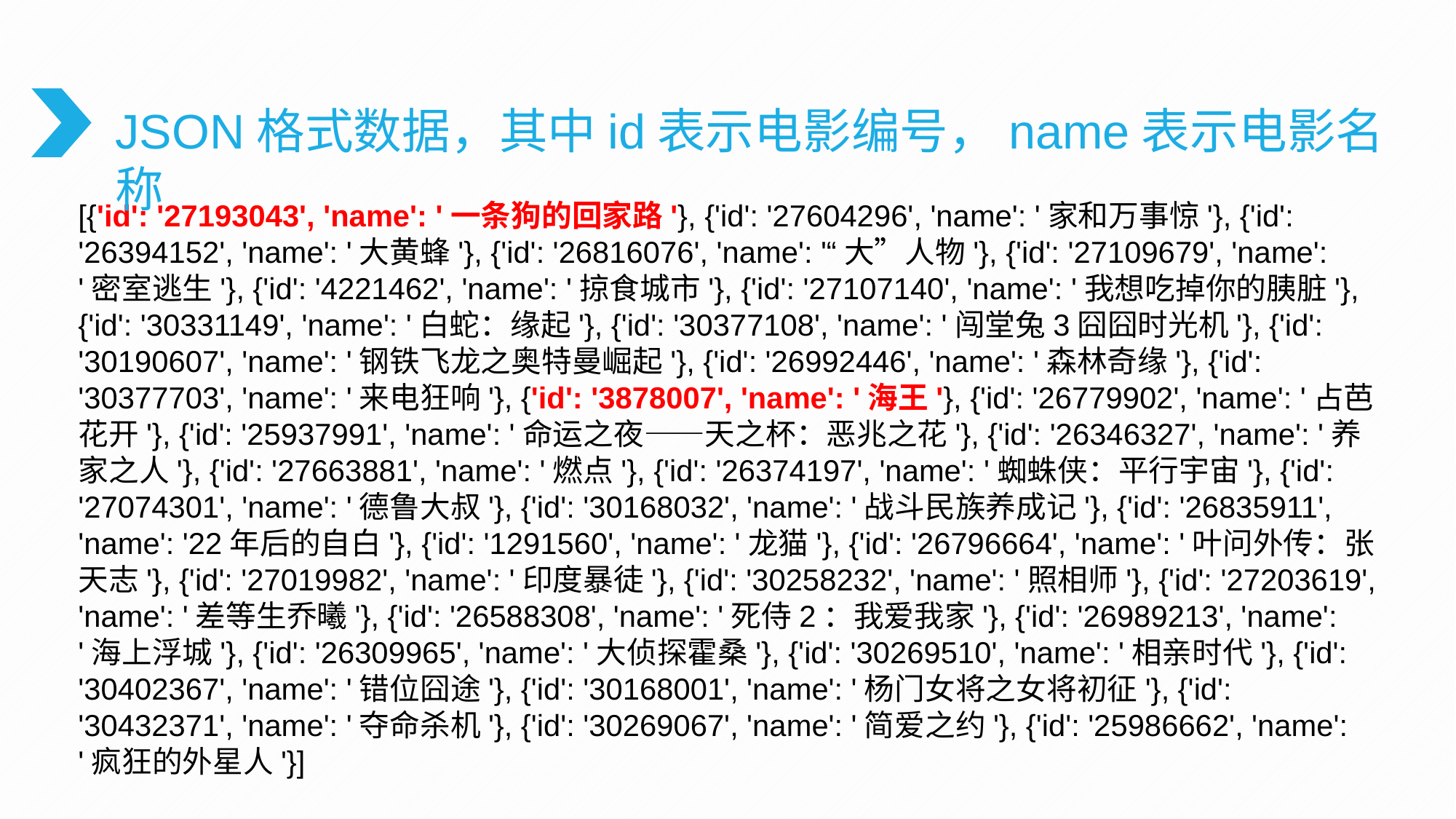

JSON格式数据，其中id表示电影编号，name表示电影名称
[{'id': '27193043', 'name': '一条狗的回家路'}, {'id': '27604296', 'name': '家和万事惊'}, {'id': '26394152', 'name': '大黄蜂'}, {'id': '26816076', 'name': '“大”人物'}, {'id': '27109679', 'name': '密室逃生'}, {'id': '4221462', 'name': '掠食城市'}, {'id': '27107140', 'name': '我想吃掉你的胰脏'}, {'id': '30331149', 'name': '白蛇：缘起'}, {'id': '30377108', 'name': '闯堂兔3囧囧时光机'}, {'id': '30190607', 'name': '钢铁飞龙之奥特曼崛起'}, {'id': '26992446', 'name': '森林奇缘'}, {'id': '30377703', 'name': '来电狂响'}, {'id': '3878007', 'name': '海王'}, {'id': '26779902', 'name': '占芭花开'}, {'id': '25937991', 'name': '命运之夜——天之杯：恶兆之花'}, {'id': '26346327', 'name': '养家之人'}, {'id': '27663881', 'name': '燃点'}, {'id': '26374197', 'name': '蜘蛛侠：平行宇宙'}, {'id': '27074301', 'name': '德鲁大叔'}, {'id': '30168032', 'name': '战斗民族养成记'}, {'id': '26835911', 'name': '22年后的自白'}, {'id': '1291560', 'name': '龙猫'}, {'id': '26796664', 'name': '叶问外传：张天志'}, {'id': '27019982', 'name': '印度暴徒'}, {'id': '30258232', 'name': '照相师'}, {'id': '27203619', 'name': '差等生乔曦'}, {'id': '26588308', 'name': '死侍2：我爱我家'}, {'id': '26989213', 'name': '海上浮城'}, {'id': '26309965', 'name': '大侦探霍桑'}, {'id': '30269510', 'name': '相亲时代'}, {'id': '30402367', 'name': '错位囧途'}, {'id': '30168001', 'name': '杨门女将之女将初征'}, {'id': '30432371', 'name': '夺命杀机'}, {'id': '30269067', 'name': '简爱之约'}, {'id': '25986662', 'name': '疯狂的外星人'}]